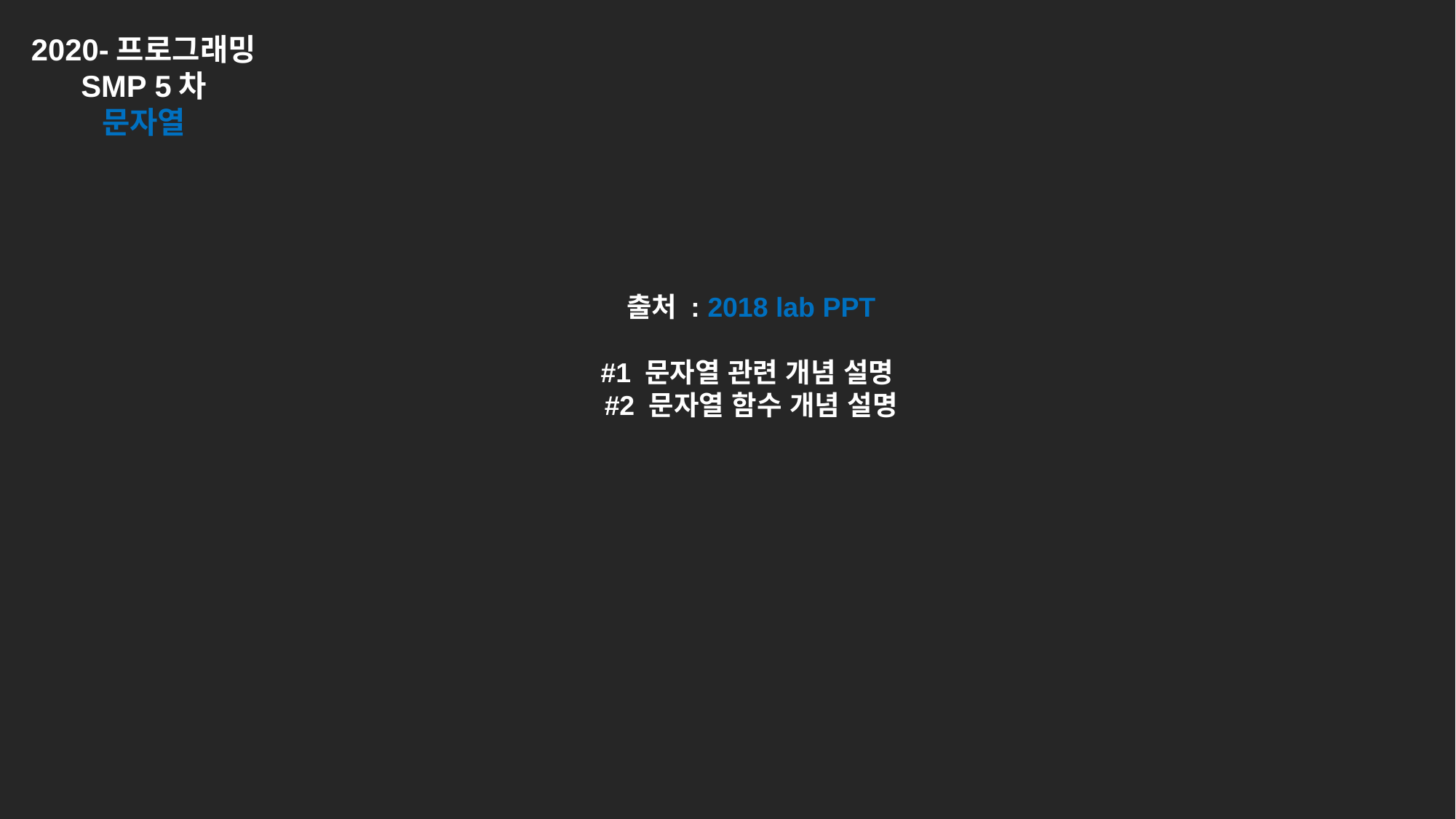

2020-프로그래밍
SMP 5차
문자열
출처 : 2018 lab PPT

#1 문자열 관련 개념 설명
#2 문자열 함수 개념 설명